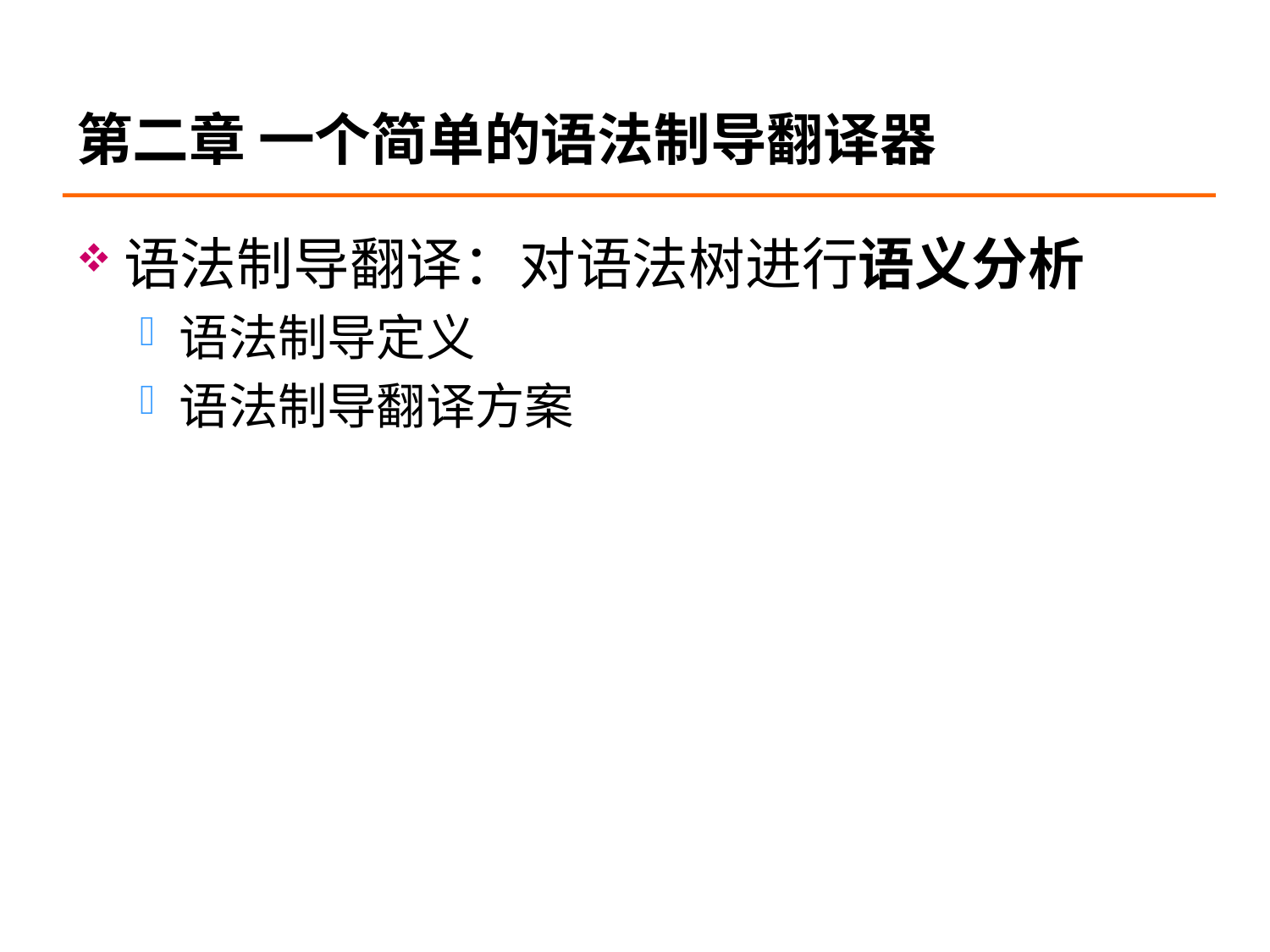

# 第二章 一个简单的语法制导翻译器
语法制导翻译：对语法树进行语义分析
语法制导定义
语法制导翻译方案